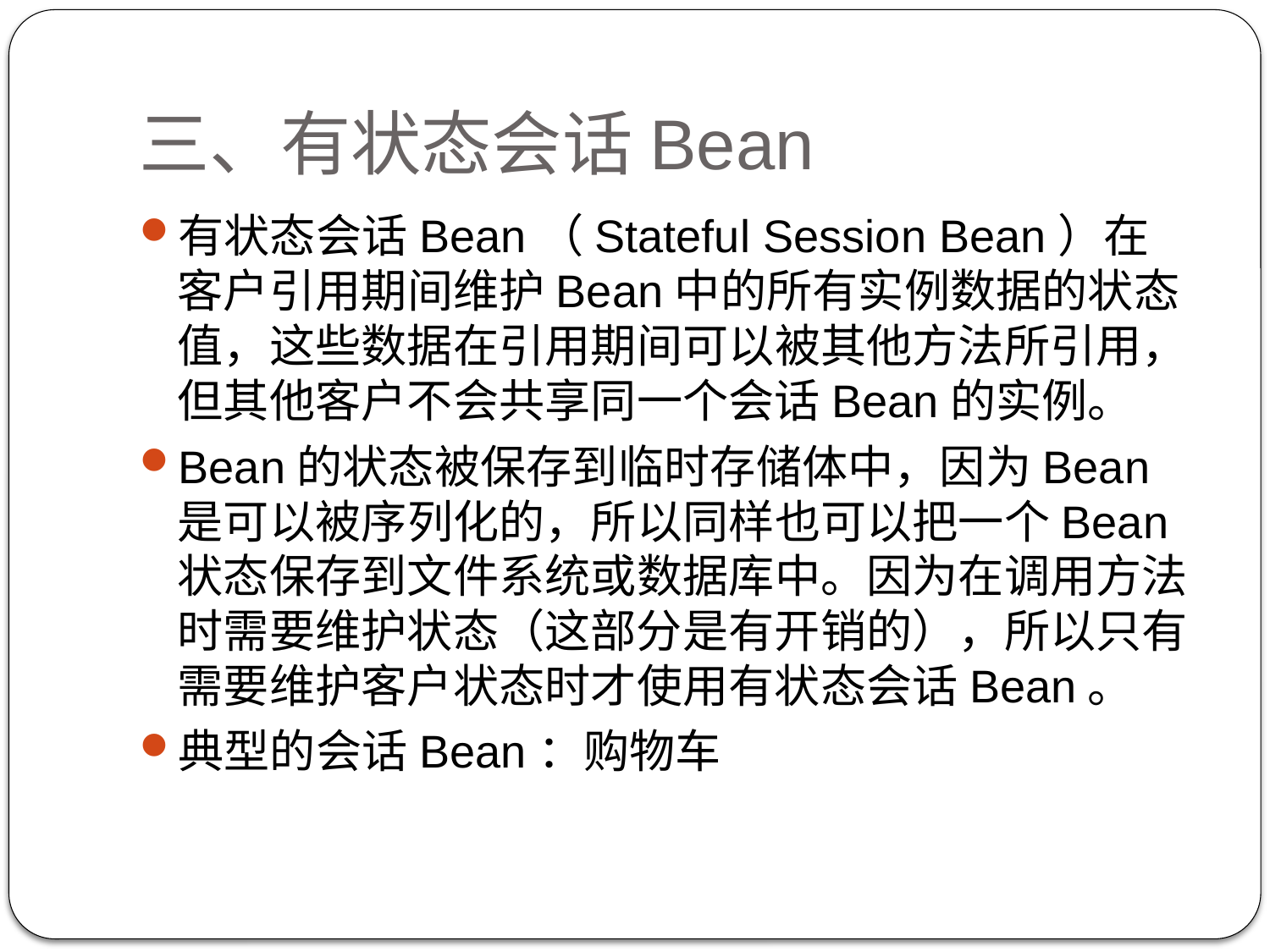

# 三、有状态会话Bean
有状态会话Bean（Stateful Session Bean）在客户引用期间维护Bean中的所有实例数据的状态值，这些数据在引用期间可以被其他方法所引用，但其他客户不会共享同一个会话Bean的实例。
Bean的状态被保存到临时存储体中，因为Bean是可以被序列化的，所以同样也可以把一个Bean状态保存到文件系统或数据库中。因为在调用方法时需要维护状态（这部分是有开销的），所以只有需要维护客户状态时才使用有状态会话Bean。
典型的会话Bean：购物车